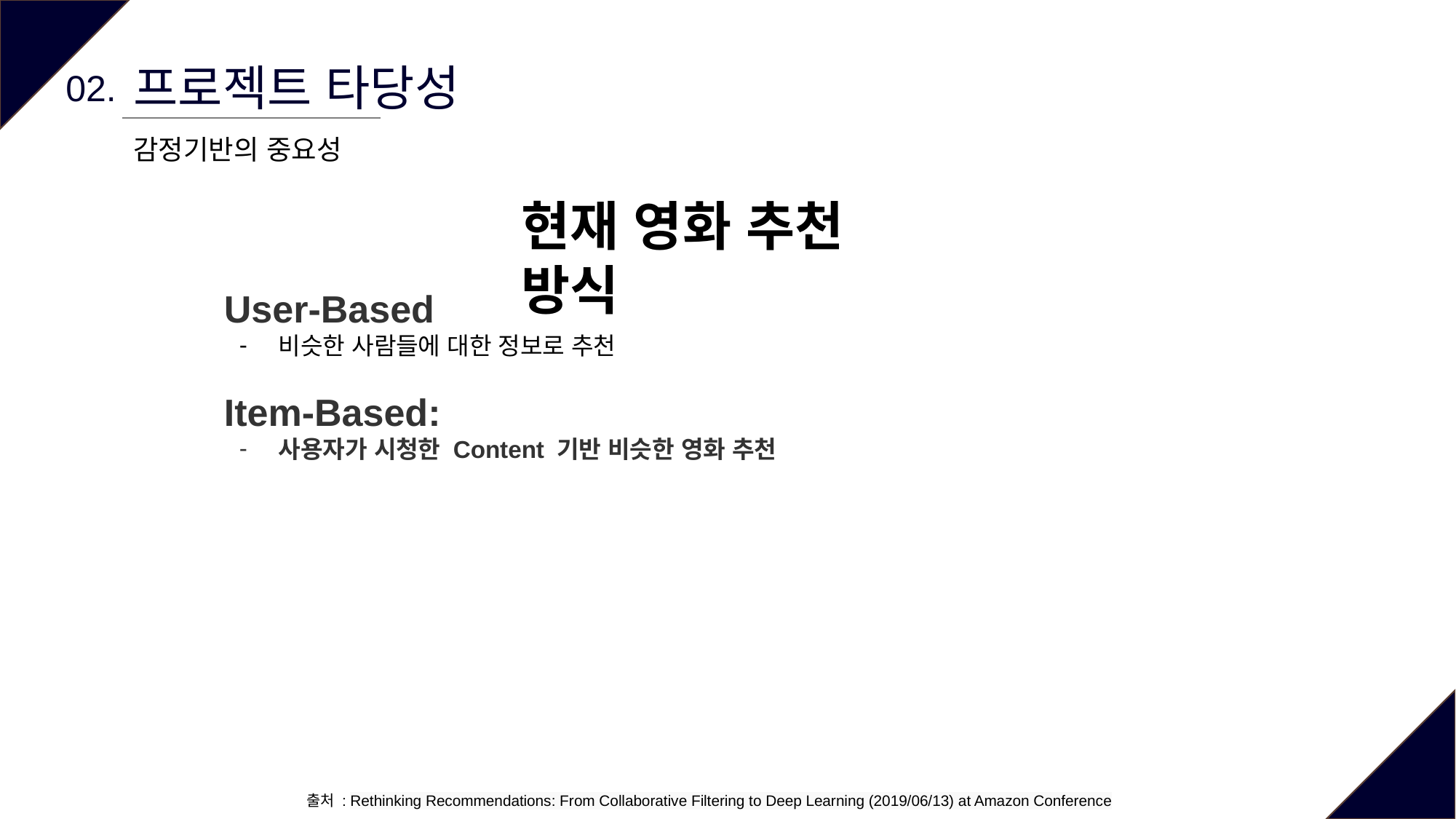

프로젝트 타당성
02.
감정기반의 중요성
현재 영화 추천 방식
User-Based
비슷한 사람들에 대한 정보로 추천

Item-Based:
사용자가 시청한 Content 기반 비슷한 영화 추천
출처 : Rethinking Recommendations: From Collaborative Filtering to Deep Learning (2019/06/13) at Amazon Conference